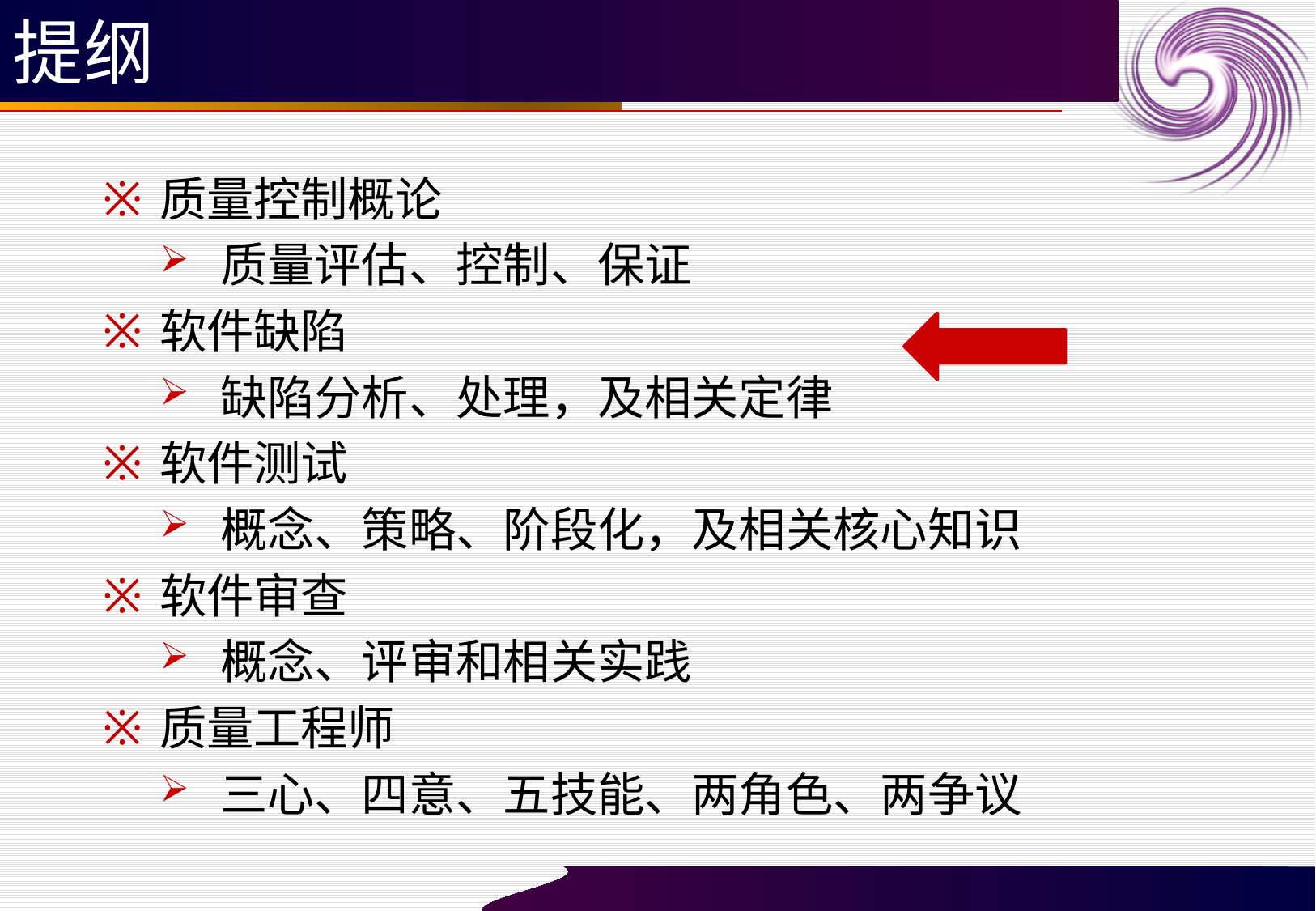

# 提纲
质量控制概论
质量评估、控制、保证
软件缺陷
缺陷分析、处理，及相关定律
软件测试
概念、策略、阶段化，及相关核心知识
软件审查
概念、评审和相关实践
质量工程师
三心、四意、五技能、两角色、两争议